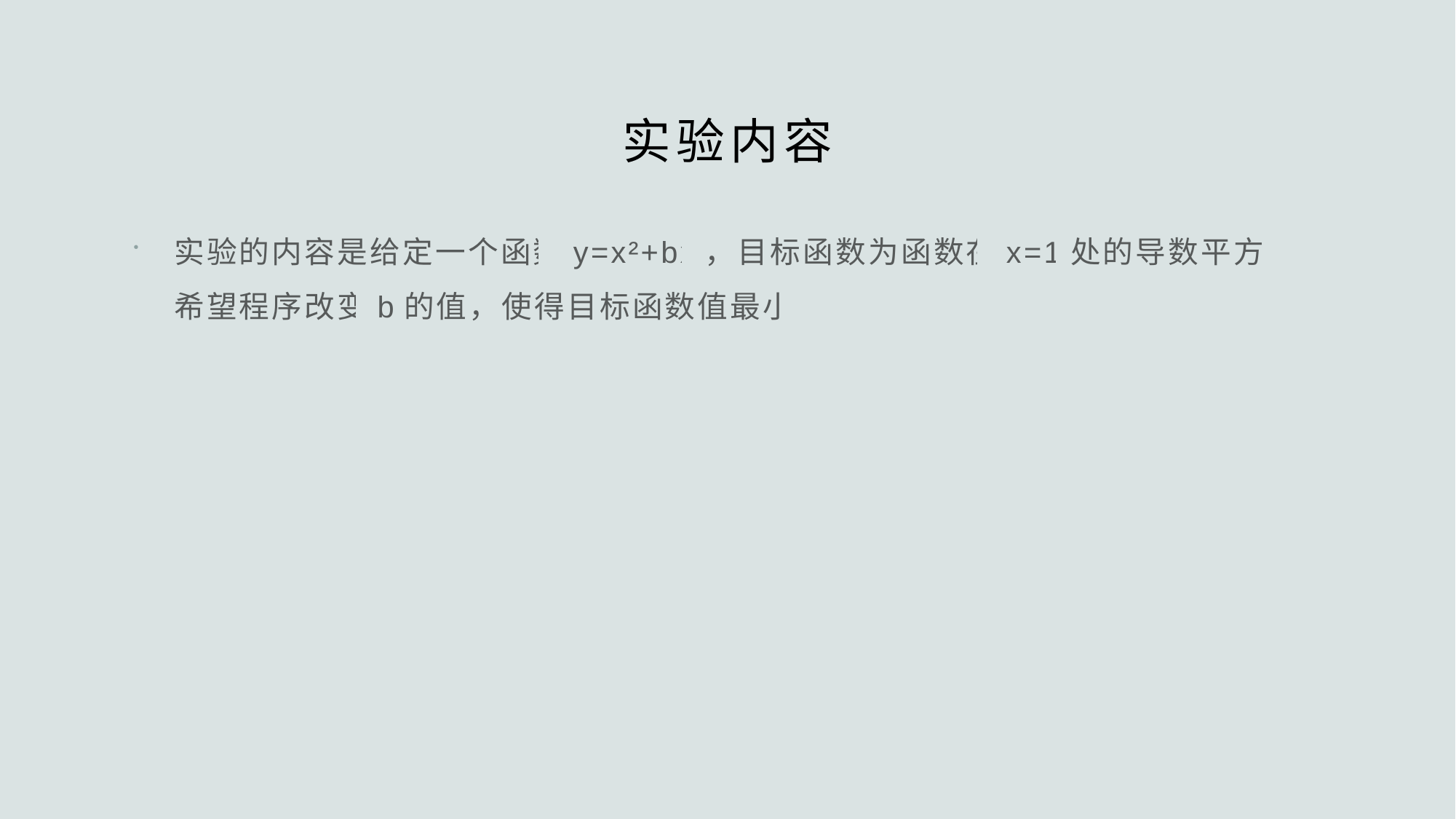

# 实验内容
实验的内容是给定一个函数y=x²+bx，目标函数为函数在x=1处的导数平方，希望程序改变b的值，使得目标函数值最小。